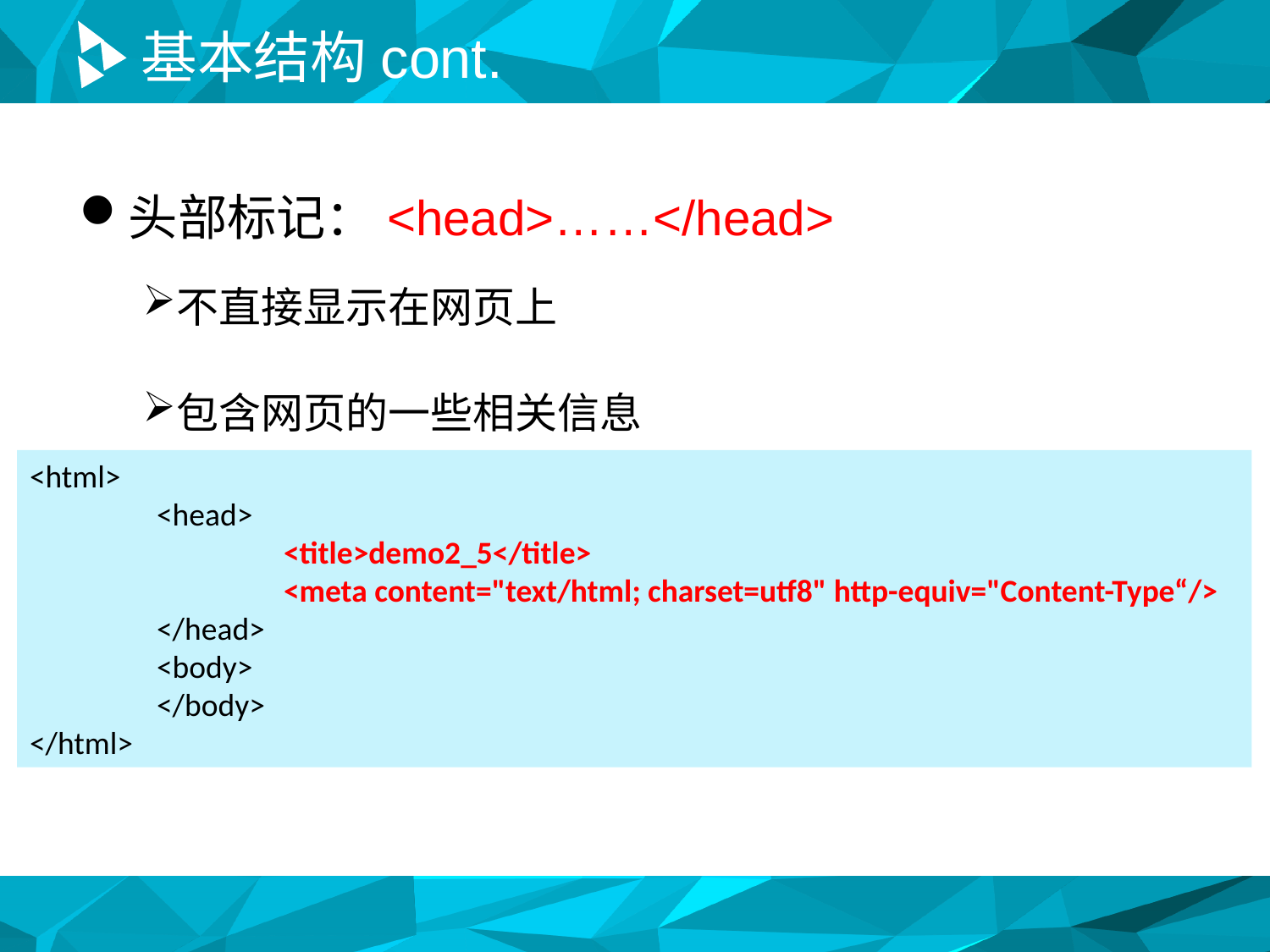

# 基本结构cont.
头部标记：<head>……</head>
不直接显示在网页上
包含网页的一些相关信息

<html>
	<head>
		<title>demo2_5</title>
		<meta content="text/html; charset=utf8" http-equiv="Content-Type“/>
	</head>
	<body>
	</body>
</html>